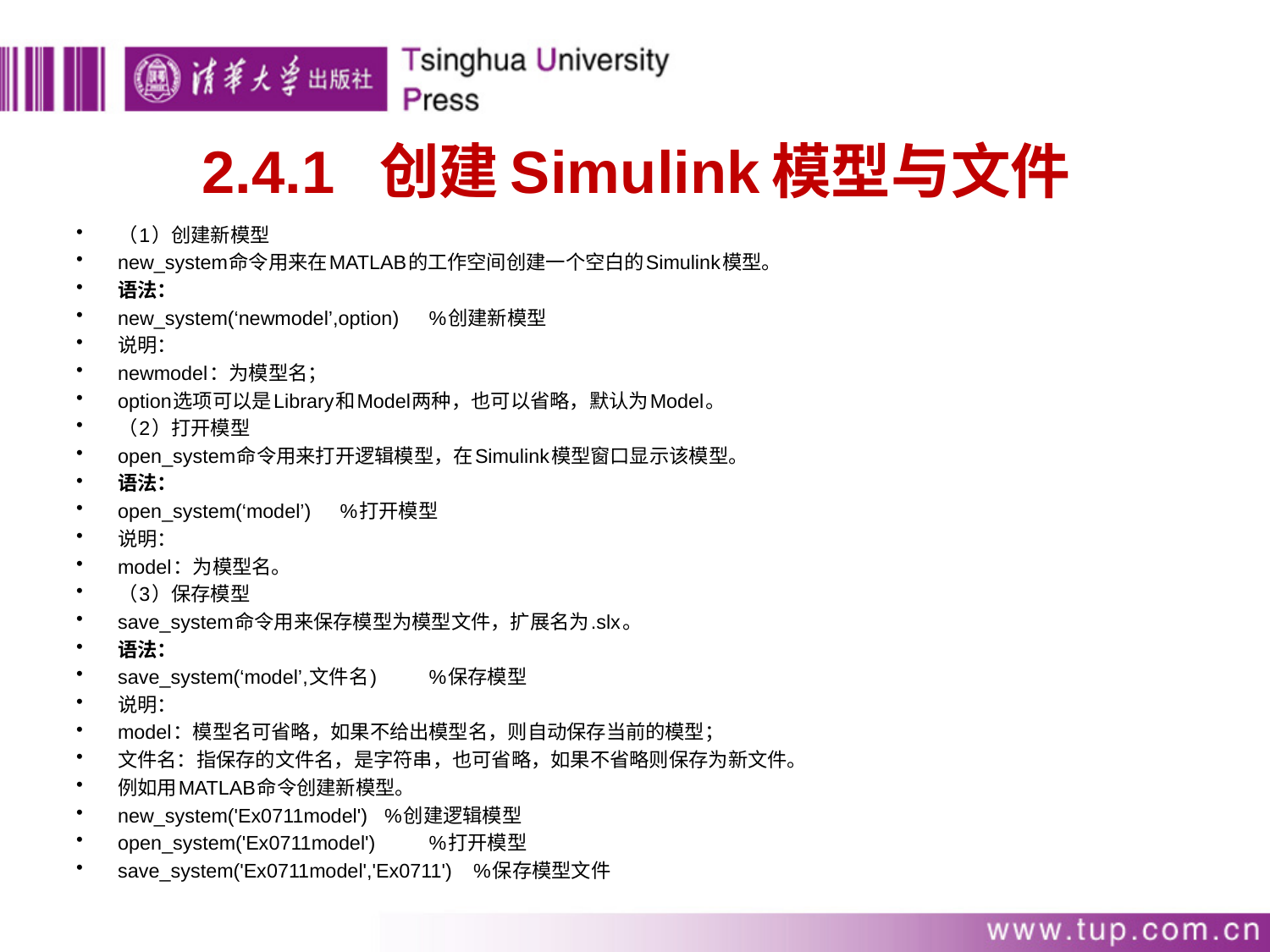

# 2.4.1  创建Simulink模型与文件
（1）创建新模型
new_system命令用来在MATLAB的工作空间创建一个空白的Simulink模型。
语法：
new_system(‘newmodel’,option)  		%创建新模型
说明：
newmodel：为模型名；
option选项可以是Library和Model两种，也可以省略，默认为Model。
（2）打开模型
open_system命令用来打开逻辑模型，在Simulink模型窗口显示该模型。
语法：
open_system(‘model’)  				%打开模型
说明：
model：为模型名。
（3）保存模型
save_system命令用来保存模型为模型文件，扩展名为.slx。
语法：
save_system(‘model’,文件名)  			%保存模型
说明：
model：模型名可省略，如果不给出模型名，则自动保存当前的模型；
文件名：指保存的文件名，是字符串，也可省略，如果不省略则保存为新文件。
例如用MATLAB命令创建新模型。
new_system('Ex0711model')  			%创建逻辑模型
open_system('Ex0711model')  			%打开模型
save_system('Ex0711model','Ex0711')  		%保存模型文件